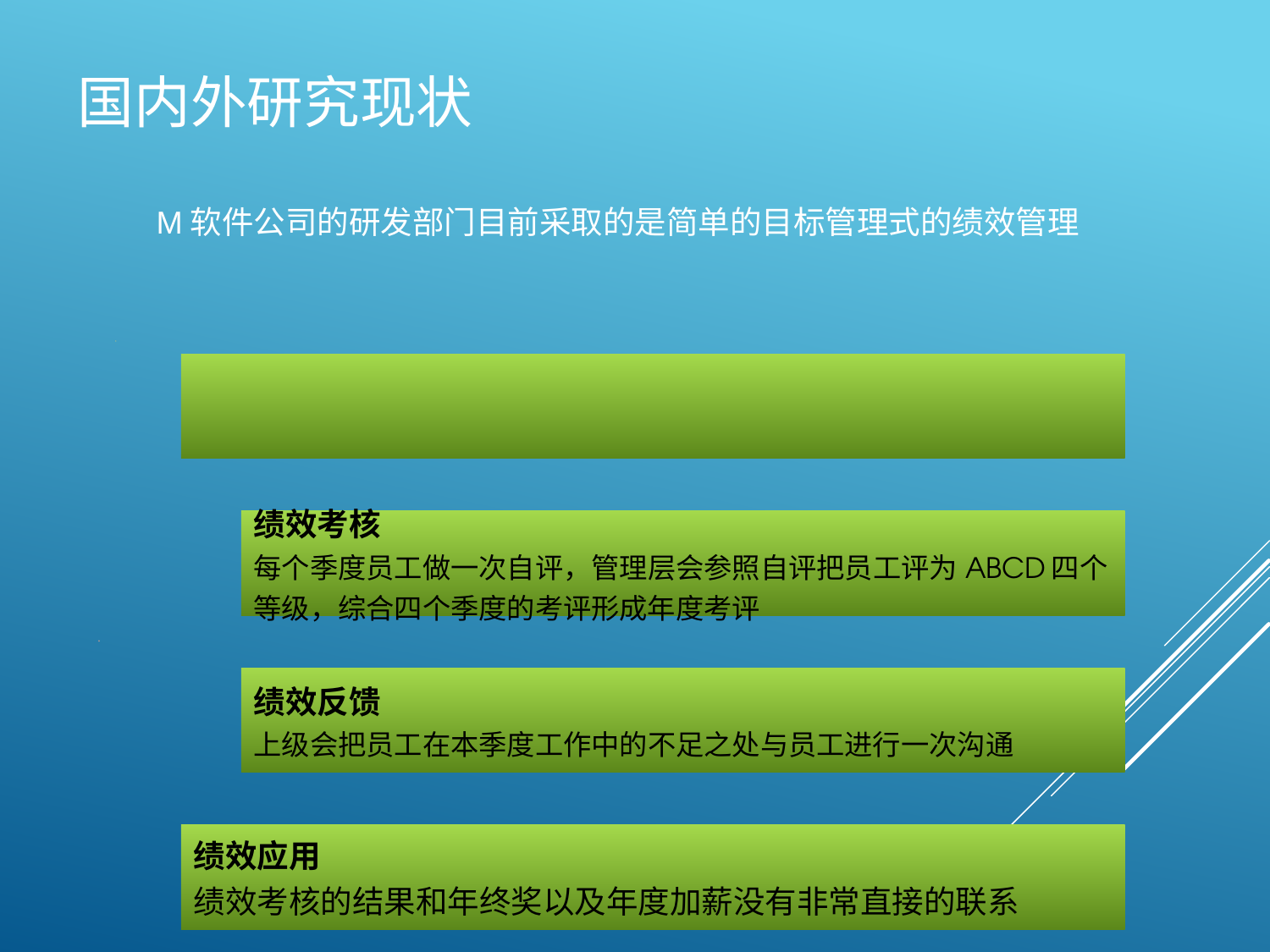

# 国内外研究现状
 M软件公司的研发部门目前采取的是简单的目标管理式的绩效管理

绩效反馈
上级会把员工在本季度工作中的不足之处与员工进行一次沟通
绩效应用
绩效考核的结果和年终奖以及年度加薪没有非常直接的联系
绩效考核
每个季度员工做一次自评，管理层会参照自评把员工评为ABCD四个等级，综合四个季度的考评形成年度考评